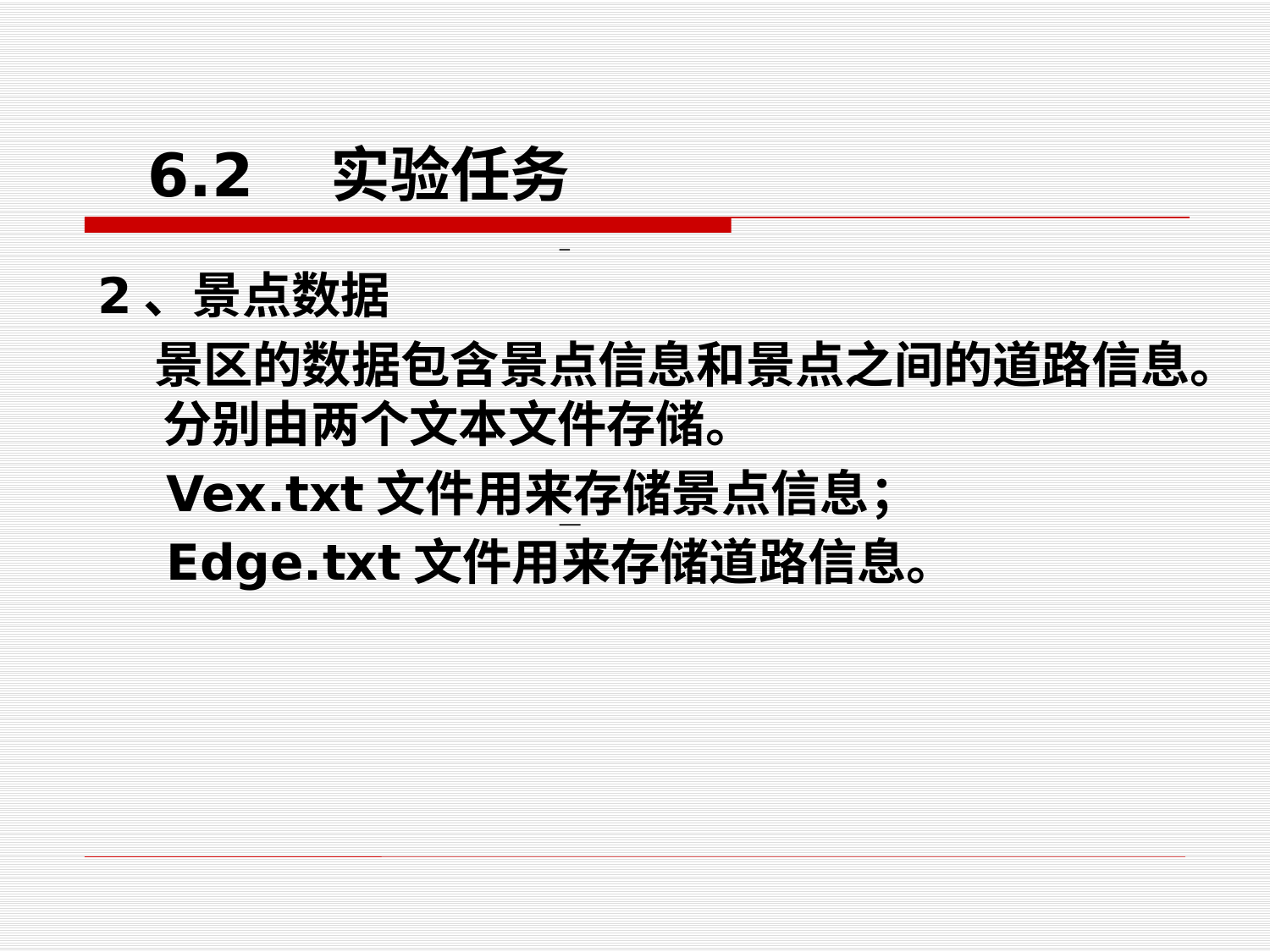

6.2   实验任务
# 2、景点数据
    景区的数据包含景点信息和景点之间的道路信息。分别由两个文本文件存储。
    Vex.txt文件用来存储景点信息；
    Edge.txt文件用来存储道路信息。